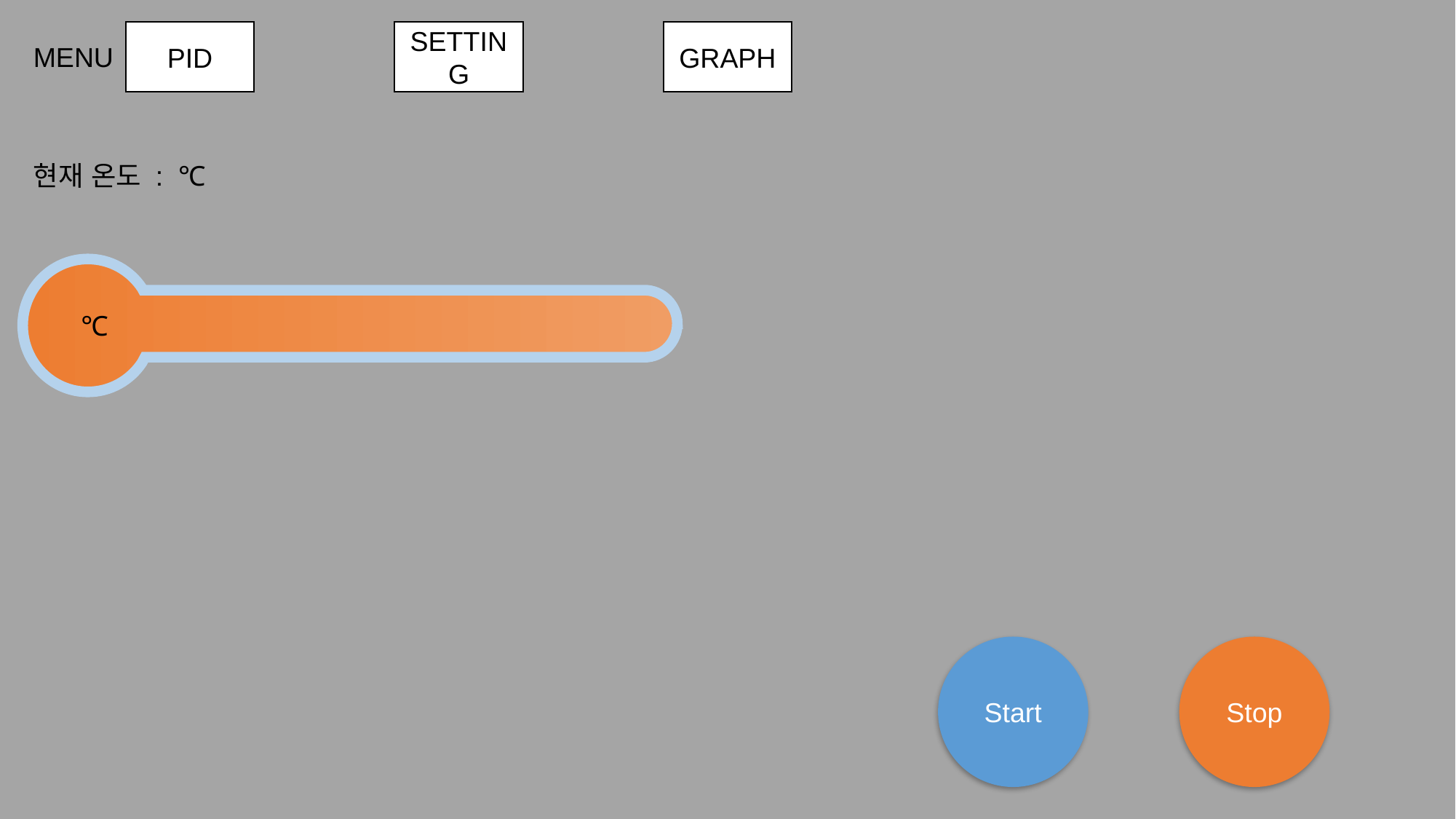

GRAPH
PID
SETTING
MENU
현재 온도 :  ℃

   ℃
Start
Stop